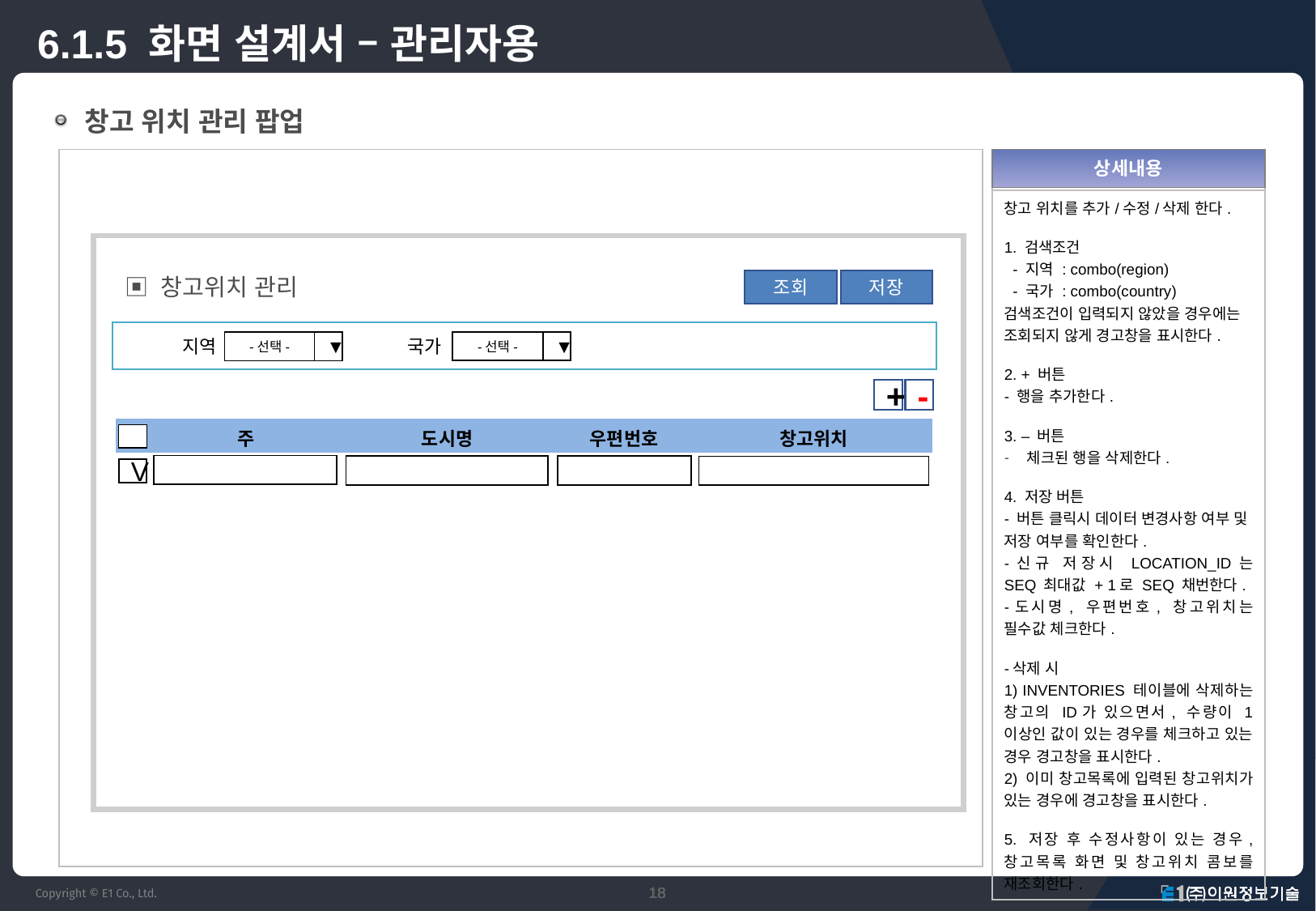

# 6.1.5 화면 설계서 – 관리자용
 창고 위치 관리 팝업
|  |
| --- |
| 창고 위치를 추가/수정/삭제 한다. 1. 검색조건 - 지역 : combo(region) - 국가 : combo(country) 검색조건이 입력되지 않았을 경우에는 조회되지 않게 경고창을 표시한다. 2. + 버튼 - 행을 추가한다. 3. – 버튼 체크된 행을 삭제한다. 4. 저장 버튼 - 버튼 클릭시 데이터 변경사항 여부 및 저장 여부를 확인한다. -신규 저장시 LOCATION\_ID는 SEQ 최대값 + 1로 SEQ 채번한다. -도시명, 우편번호, 창고위치는 필수값 체크한다. -삭제 시 1) INVENTORIES 테이블에 삭제하는 창고의 ID가 있으면서, 수량이 1 이상인 값이 있는 경우를 체크하고 있는 경우 경고창을 표시한다. 2) 이미 창고목록에 입력된 창고위치가 있는 경우에 경고창을 표시한다. 5. 저장 후 수정사항이 있는 경우, 창고목록 화면 및 창고위치 콤보를 재조회한다. |
|  |
| --- |
상세내용

▣ 창고위치 관리
조회
저장

-선택-
▼
지역
-선택-
▼
국가
+
-
|  | 주 | 도시명 | 우편번호 | 창고위치 |
| --- | --- | --- | --- | --- |
|  |  |  |  |  |
|  |  |  |  |  |
|  |  |  |  |  |
|  |  |  |  |  |
|  |  |  |  |  |
|  |  |  |  |  |
|  |  |  |  |  |
|  |  |  |  |  |
|  |  |  |  |  |

V
18
18